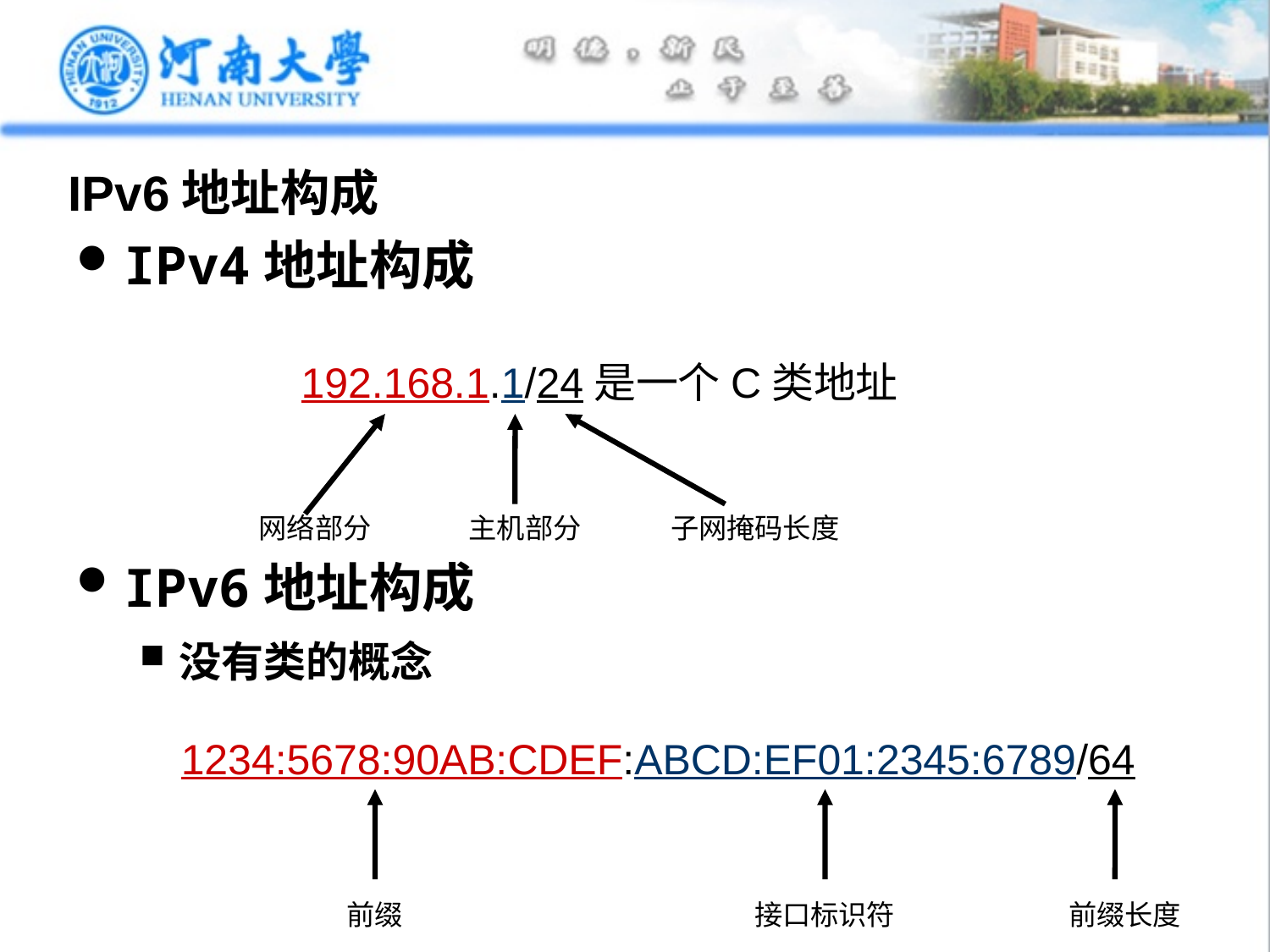

# IPv6地址构成
IPv4地址构成

IPv6地址构成
没有类的概念

192.168.1.1/24是一个C类地址

网络部分
主机部分
子网掩码长度
1234:5678:90AB:CDEF:ABCD:EF01:2345:6789/64

前缀
接口标识符
前缀长度